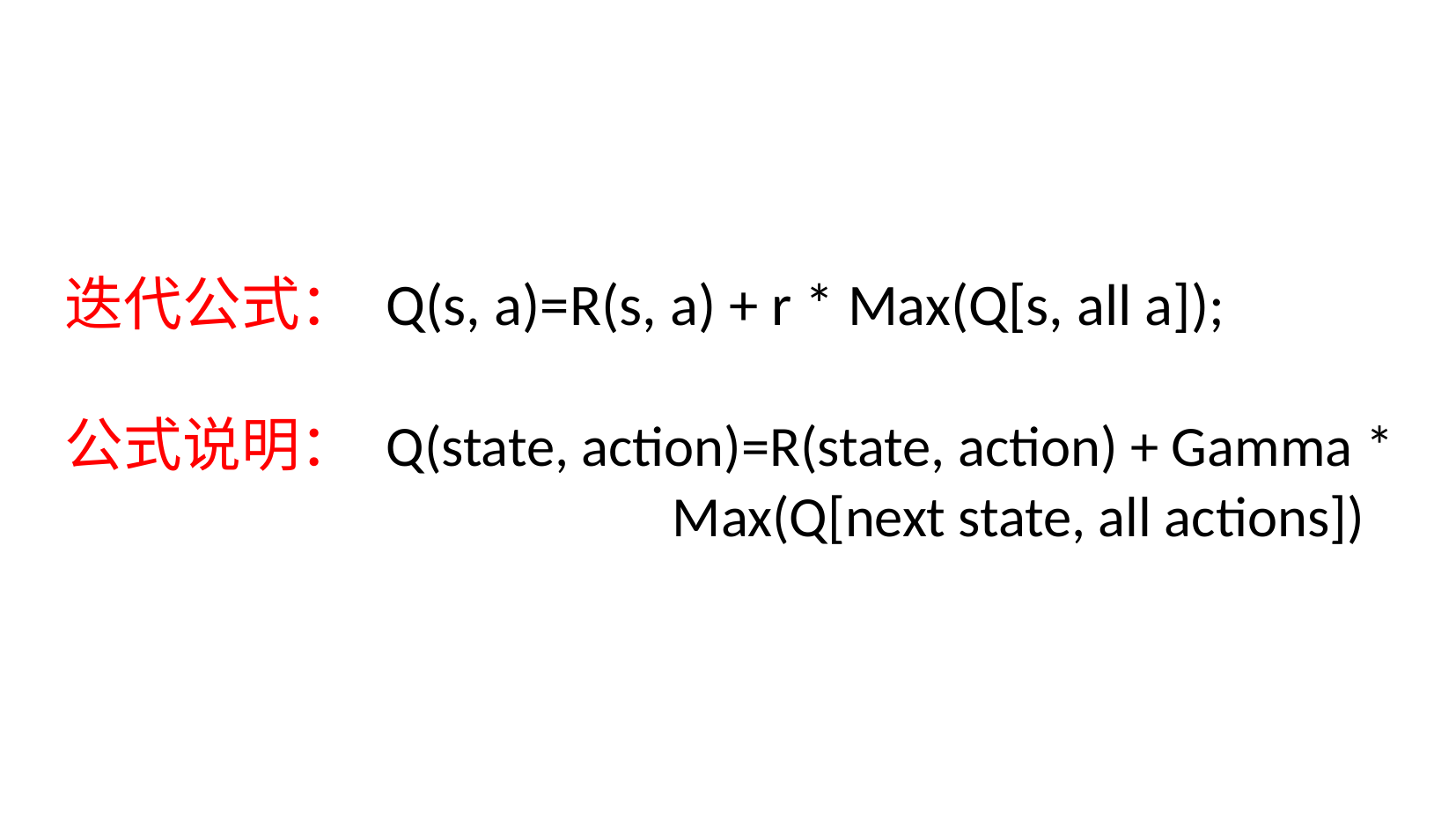

# 迭代公式： Q(s, a)=R(s, a) + r * Max(Q[s, all a]); 公式说明： Q(state, action)=R(state, action) + Gamma * Max(Q[next state, all actions])